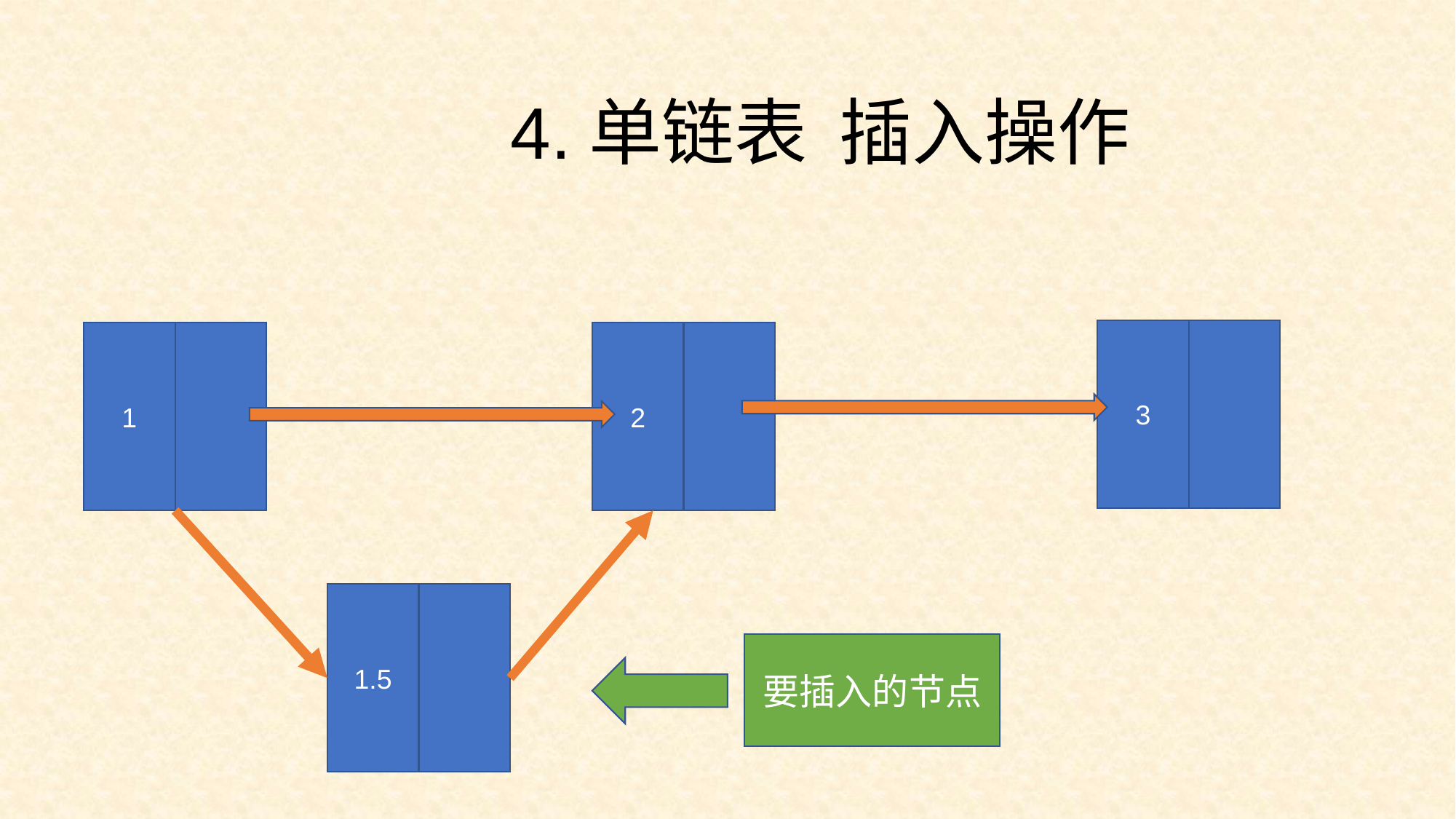

4.单链表  插入操作
3

1

2

1.5

要插入的节点